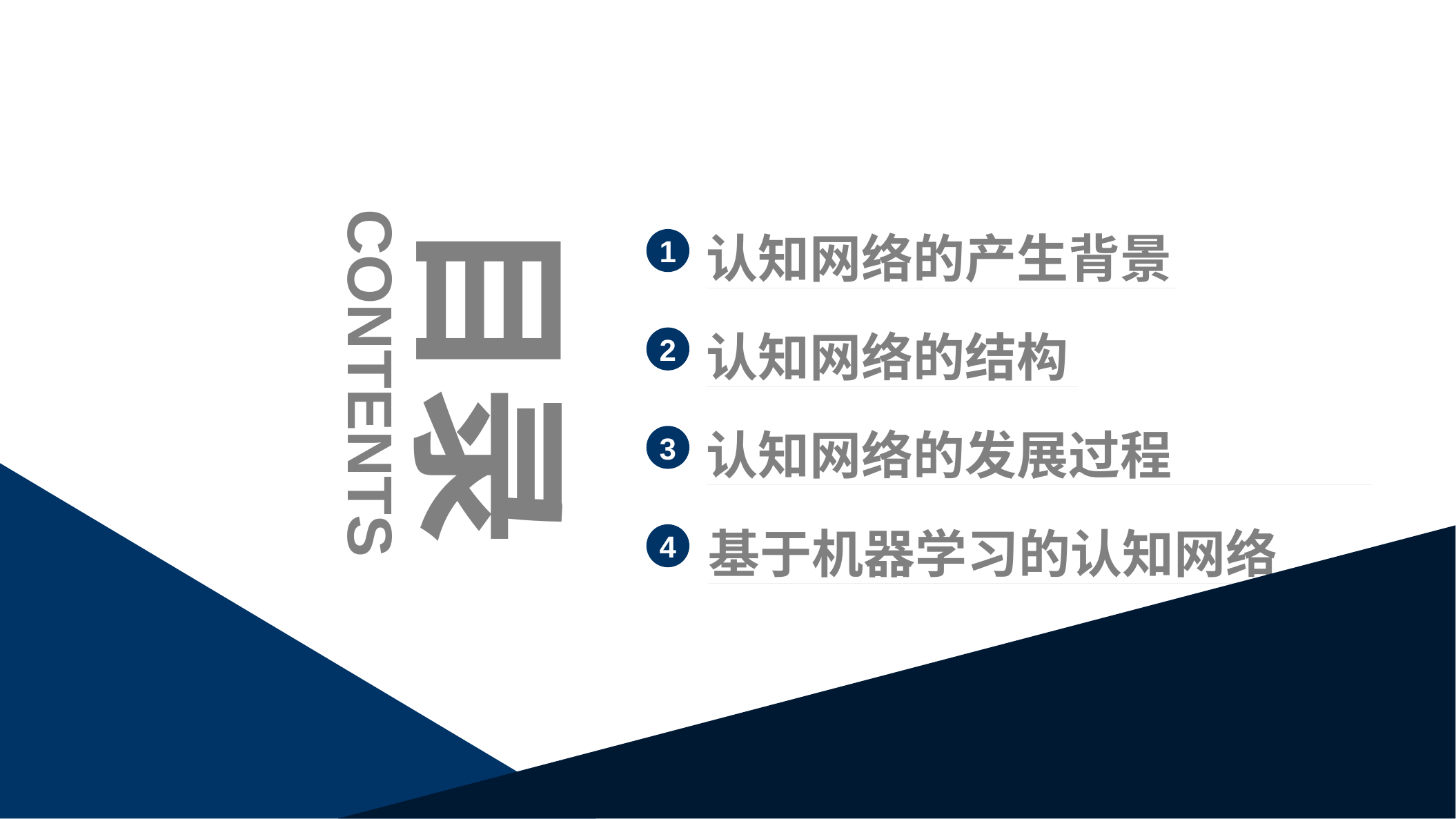

目录
认知网络的产生背景
1
认知网络的结构
2
CONTENTS
认知网络的发展过程
3

基于机器学习的认知网络
4